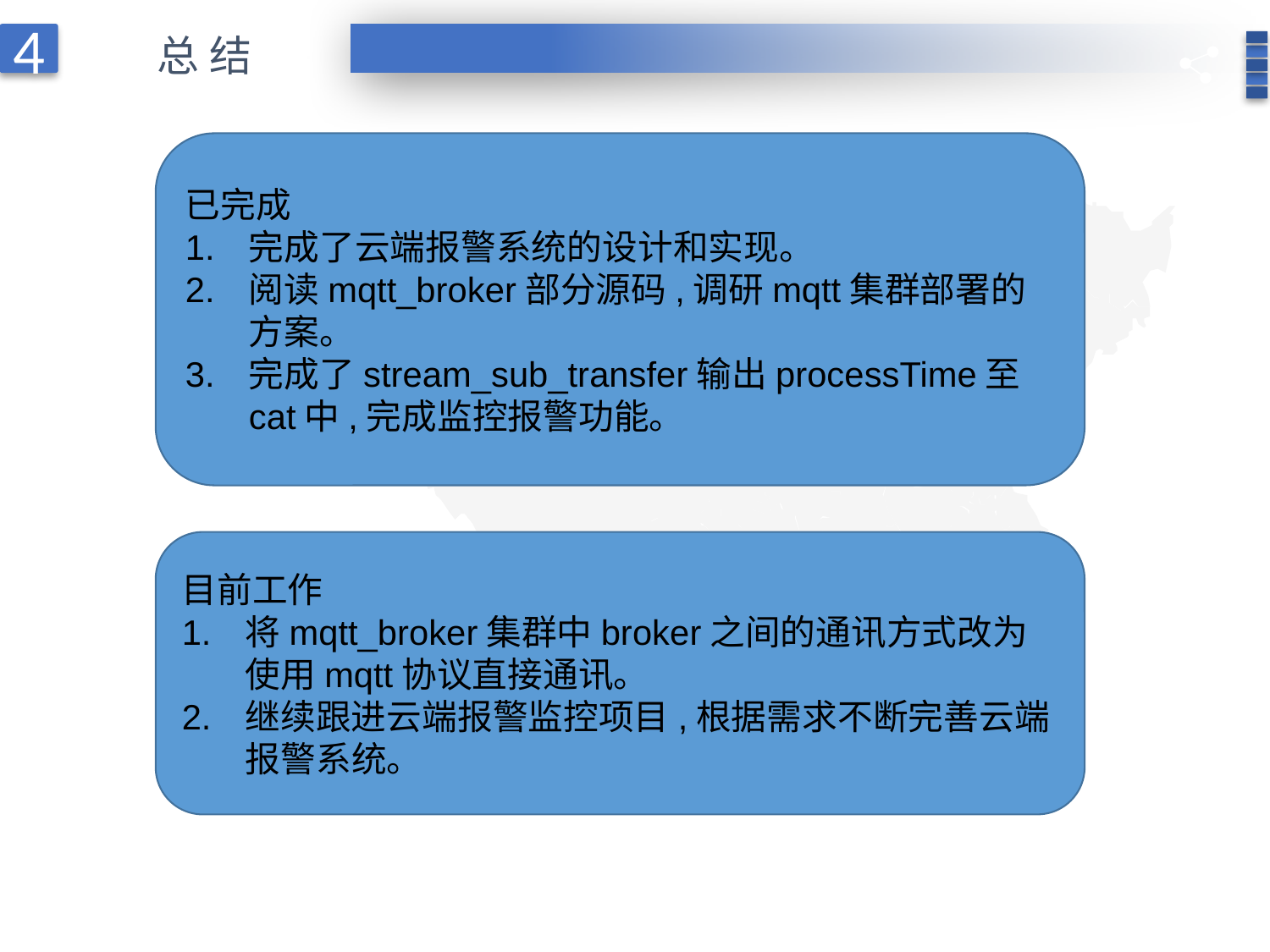

总结
4

已完成
完成了云端报警系统的设计和实现。
阅读mqtt_broker部分源码,调研mqtt集群部署的方案。
完成了stream_sub_transfer输出processTime至cat中,完成监控报警功能。
目前工作
将mqtt_broker集群中broker之间的通讯方式改为使用mqtt协议直接通讯。
继续跟进云端报警监控项目,根据需求不断完善云端报警系统。